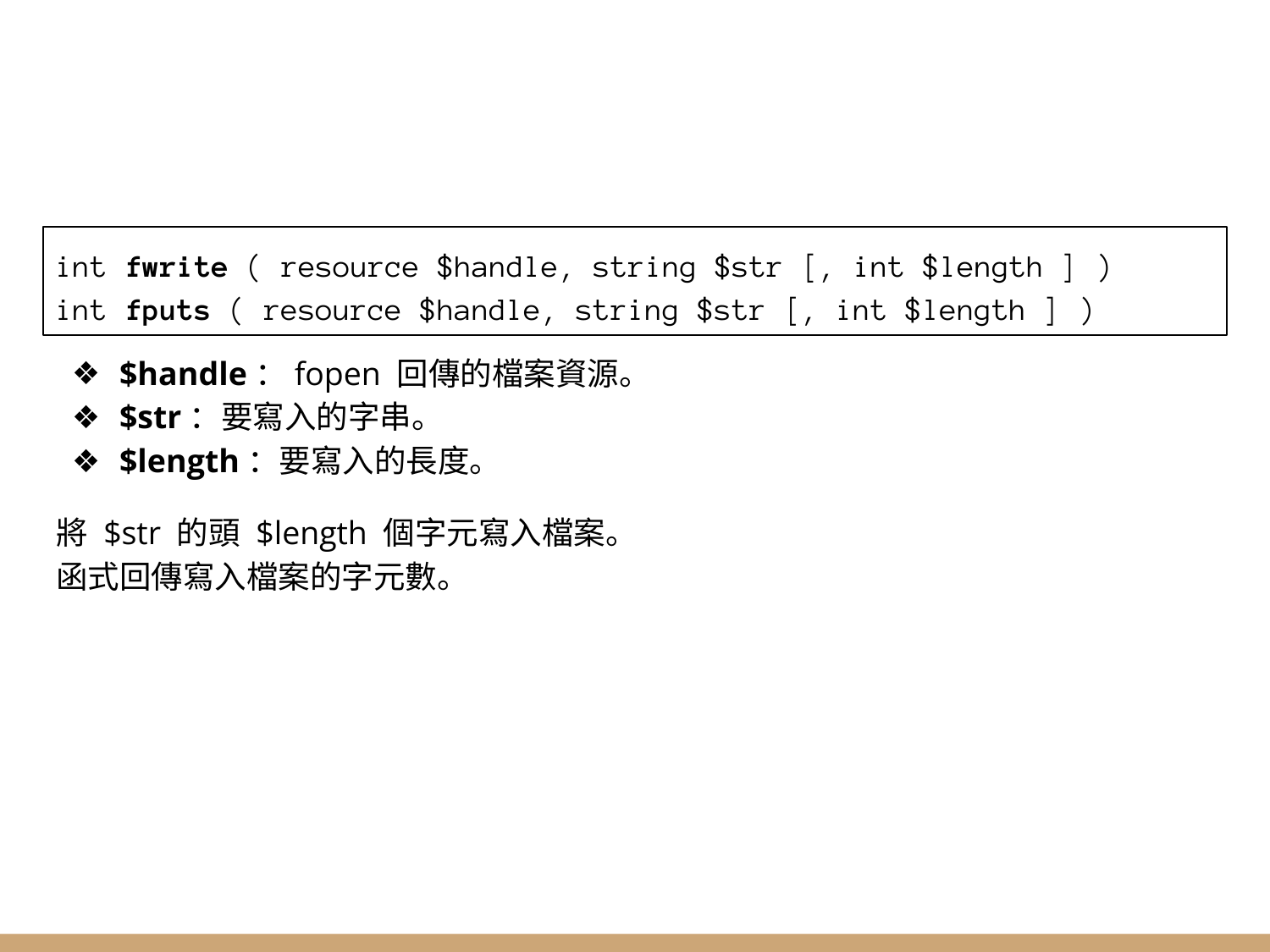

#
int fwrite ( resource $handle, string $str [, int $length ] )
int fputs ( resource $handle, string $str [, int $length ] )
$handle：fopen 回傳的檔案資源。
$str：要寫入的字串。
$length：要寫入的長度。
將 $str 的頭 $length 個字元寫入檔案。
函式回傳寫入檔案的字元數。